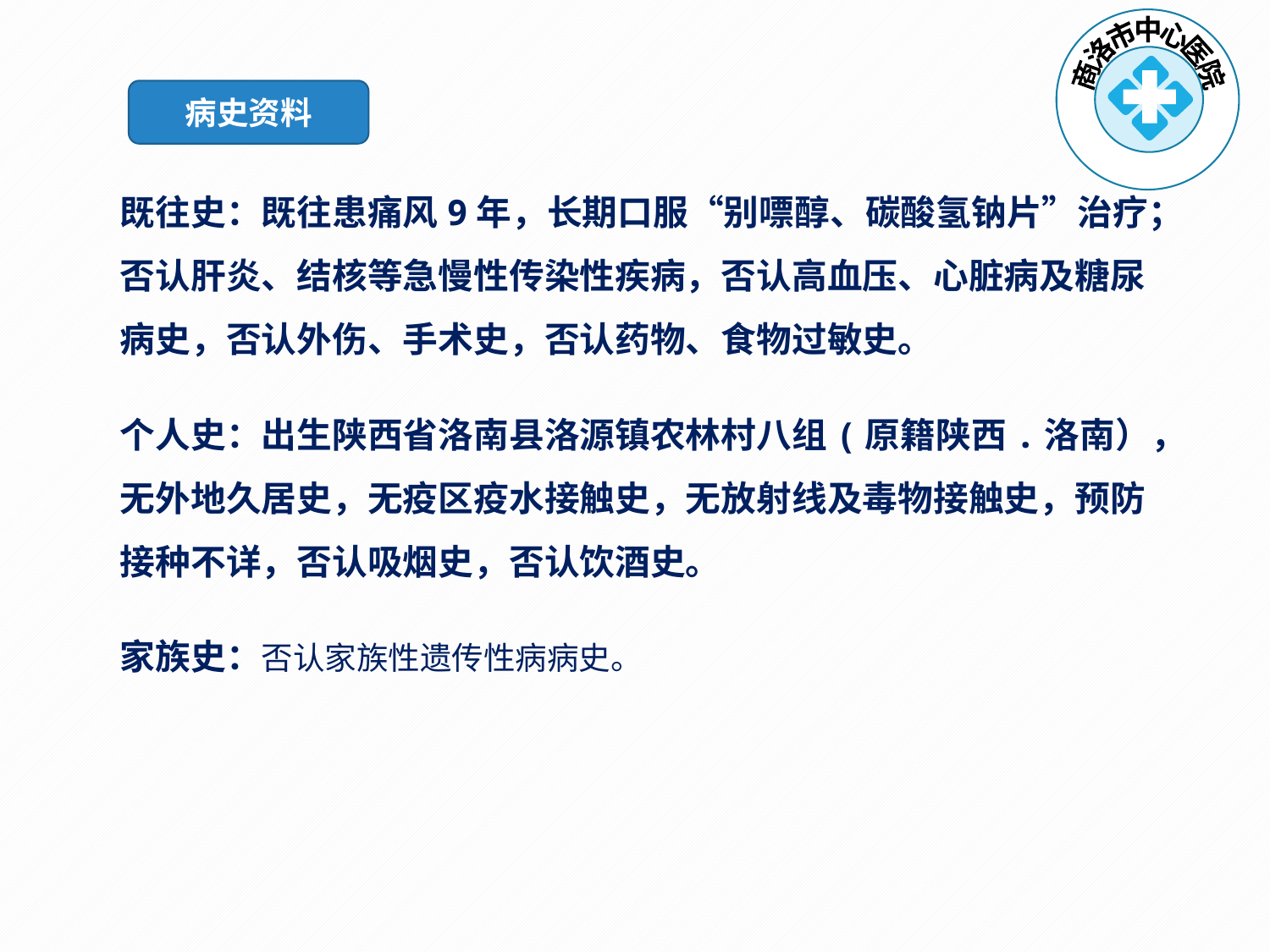

病史资料
既往史：既往患痛风9年，长期口服“别嘌醇、碳酸氢钠片”治疗；否认肝炎、结核等急慢性传染性疾病，否认高血压、心脏病及糖尿病史，否认外伤、手术史，否认药物、食物过敏史。
个人史：出生陕西省洛南县洛源镇农林村八组(原籍陕西.洛南），无外地久居史，无疫区疫水接触史，无放射线及毒物接触史，预防接种不详，否认吸烟史，否认饮酒史。
家族史：否认家族性遗传性病病史。